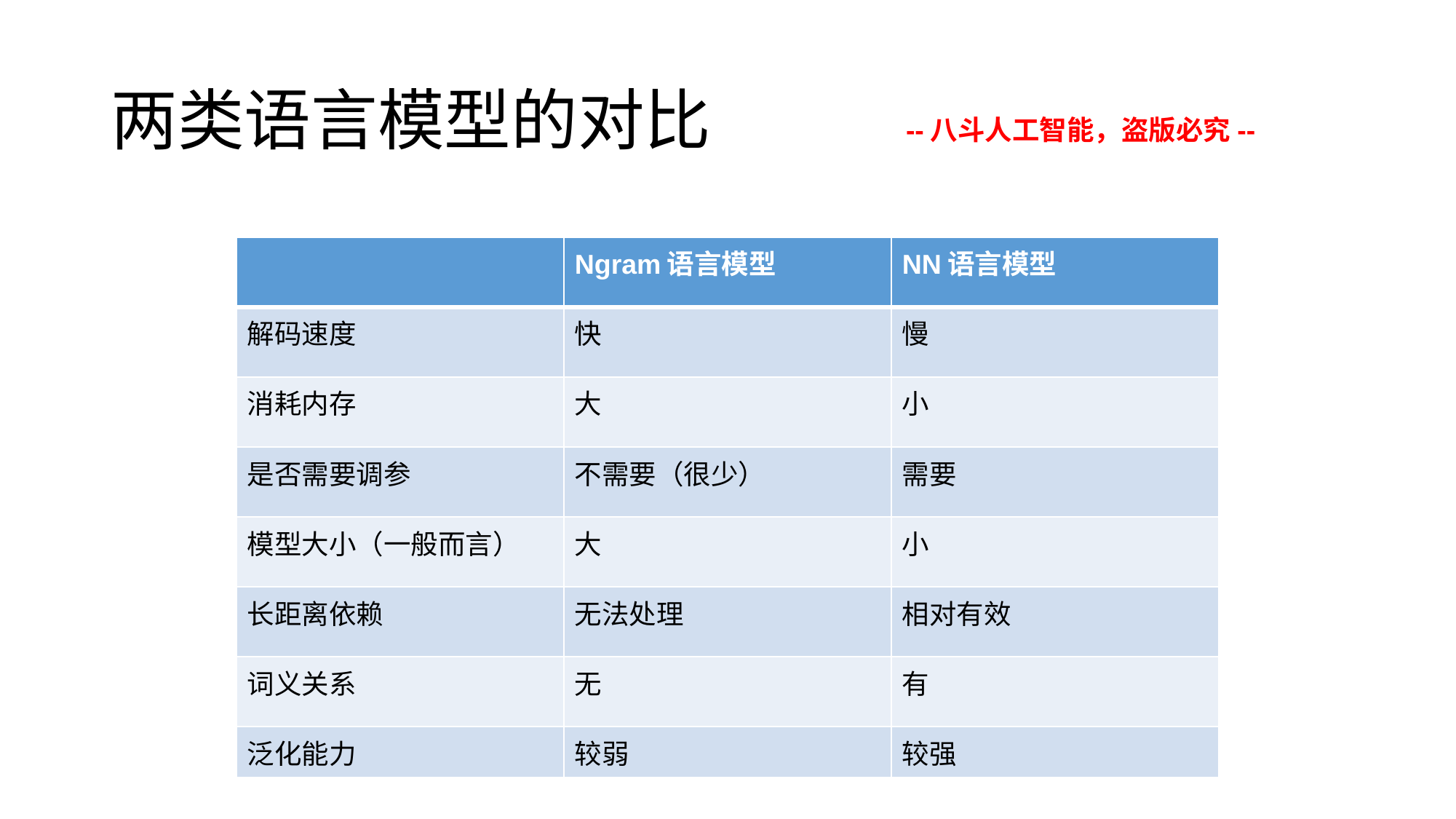

# 两类语言模型的对比
--八斗人工智能，盗版必究--
|  | Ngram语言模型 | NN语言模型 |
| --- | --- | --- |
| 解码速度 | 快 | 慢 |
| 消耗内存 | 大 | 小 |
| 是否需要调参 | 不需要（很少） | 需要 |
| 模型大小（一般而言） | 大 | 小 |
| 长距离依赖 | 无法处理 | 相对有效 |
| 词义关系 | 无 | 有 |
| 泛化能力 | 较弱 | 较强 |